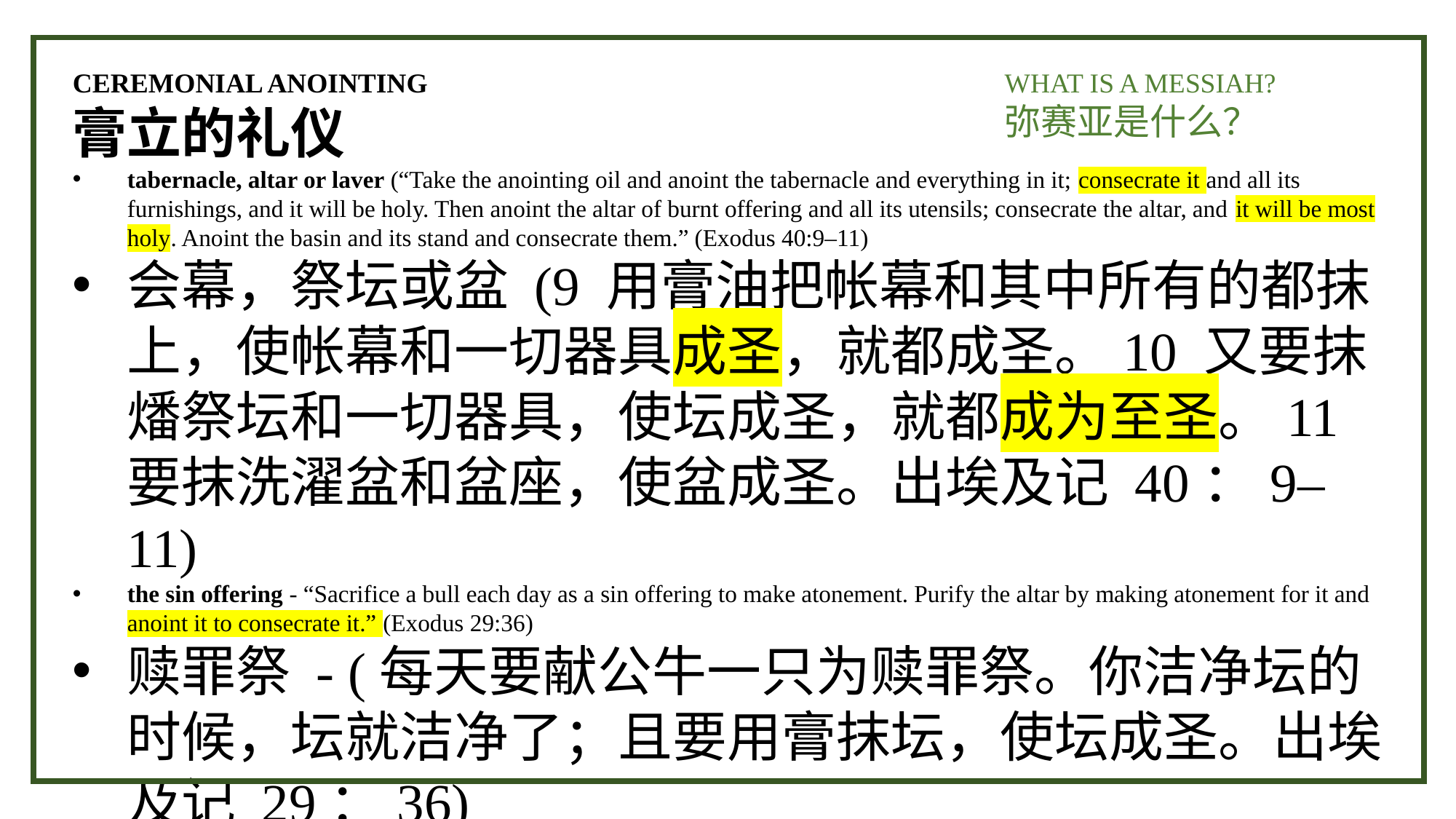

CEREMONIAL ANOINTING
膏立的礼仪
tabernacle, altar or laver (“Take the anointing oil and anoint the tabernacle and everything in it; consecrate it and all its furnishings, and it will be holy. Then anoint the altar of burnt offering and all its utensils; consecrate the altar, and it will be most holy. Anoint the basin and its stand and consecrate them.” (Exodus 40:9–11)
会幕，祭坛或盆 (9 用膏油把帐幕和其中所有的都抹上，使帐幕和一切器具成圣，就都成圣。10 又要抹燔祭坛和一切器具，使坛成圣，就都成为至圣。11 要抹洗濯盆和盆座，使盆成圣。出埃及记 40：9–11)
the sin offering - “Sacrifice a bull each day as a sin offering to make atonement. Purify the altar by making atonement for it and anoint it to consecrate it.” (Exodus 29:36)
赎罪祭 - (每天要献公牛一只为赎罪祭。你洁净坛的时候，坛就洁净了；且要用膏抹坛，使坛成圣。出埃及记 29：36)
WHAT IS A MESSIAH?
弥赛亚是什么？